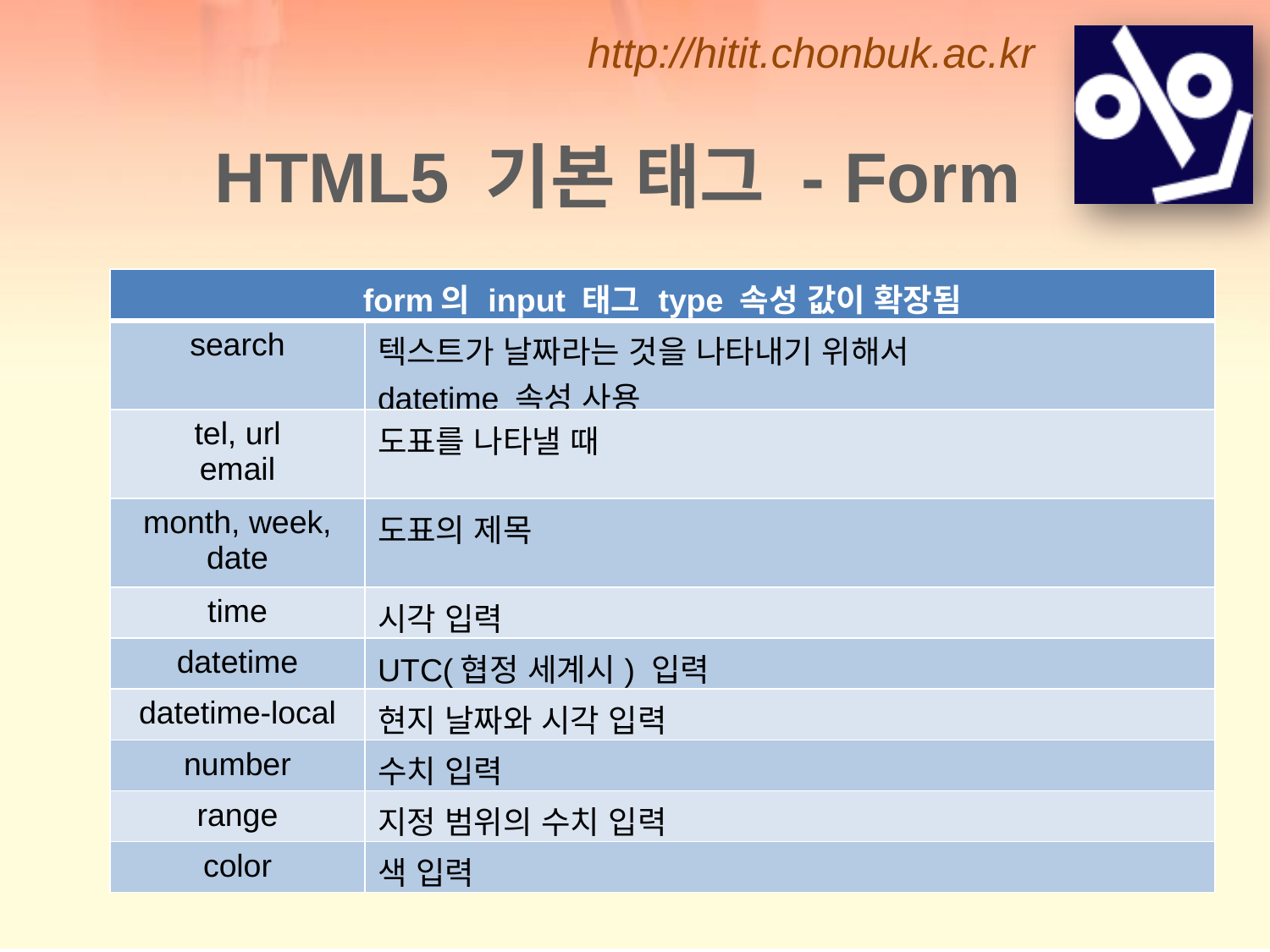

HTML5 기본 태그 - Form

| form의 input 태그 type 속성 값이 확장됨 |  |
| --- | --- |
| search | 텍스트가 날짜라는 것을 나타내기 위해서 datetime 속성 사용 |
| tel, url email | 도표를 나타낼 때 |
| month, week, date | 도표의 제목 |
| time | 시각 입력 |
| datetime | UTC(협정 세계시) 입력 |
| datetime-local | 현지 날짜와 시각 입력 |
| number | 수치 입력 |
| range | 지정 범위의 수치 입력 |
| color | 색 입력 |